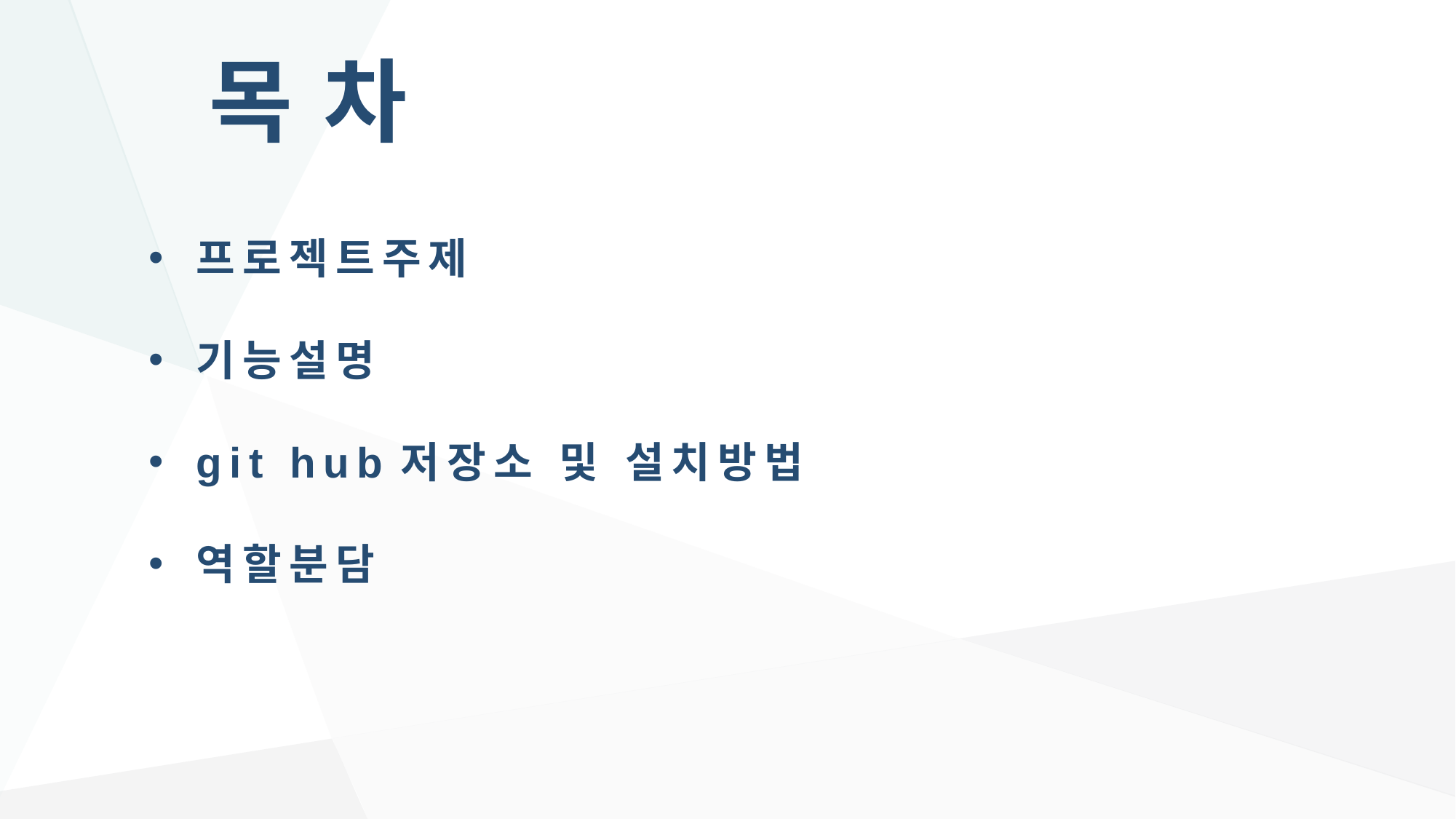

목차
프로젝트주제

기능설명

git hub저장소 및 설치방법

역할분담